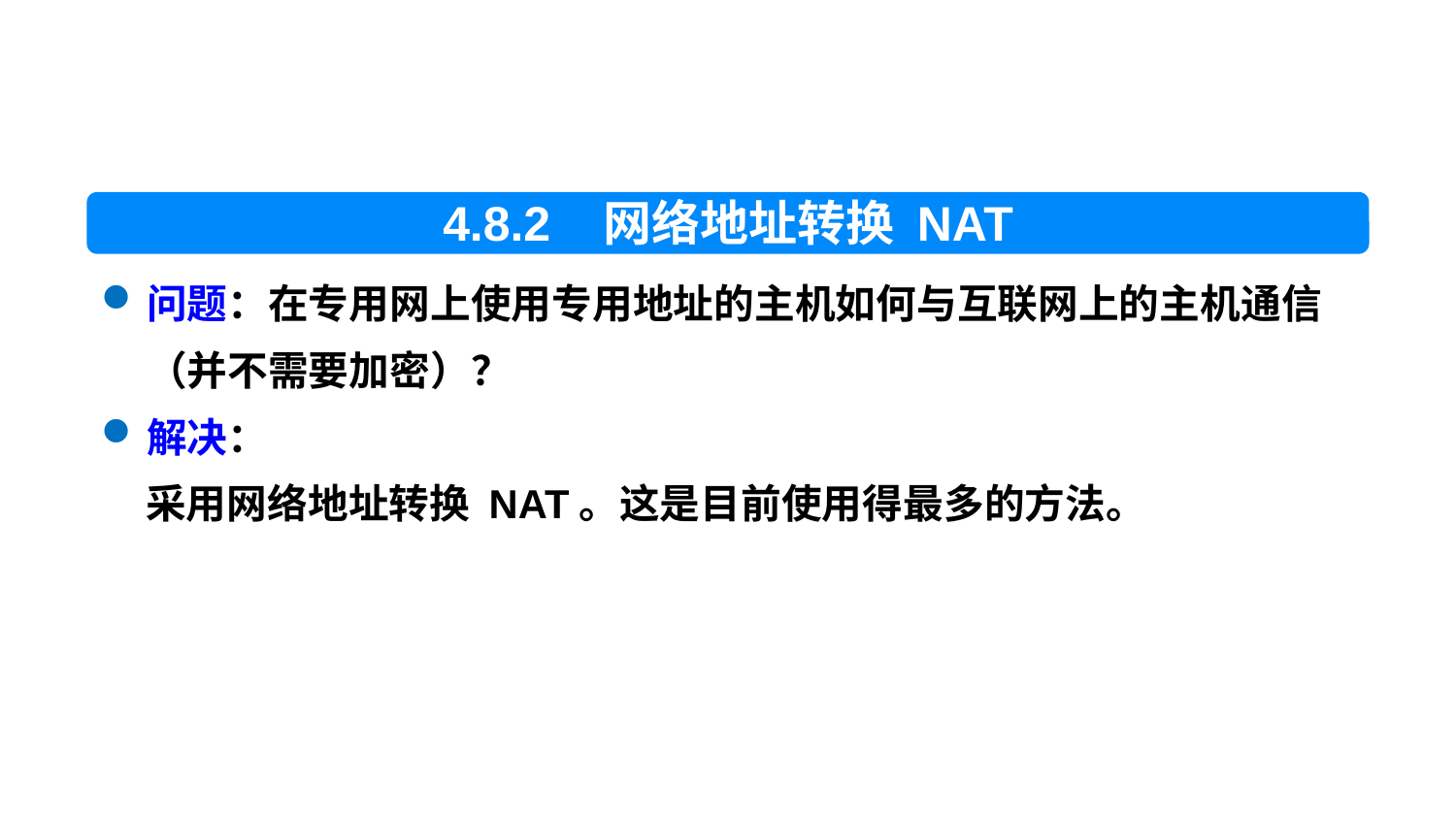

4.8.2   网络地址转换 NAT

问题：在专用网上使用专用地址的主机如何与互联网上的主机通信（并不需要加密）？
解决：
采用网络地址转换 NAT。这是目前使用得最多的方法。
285